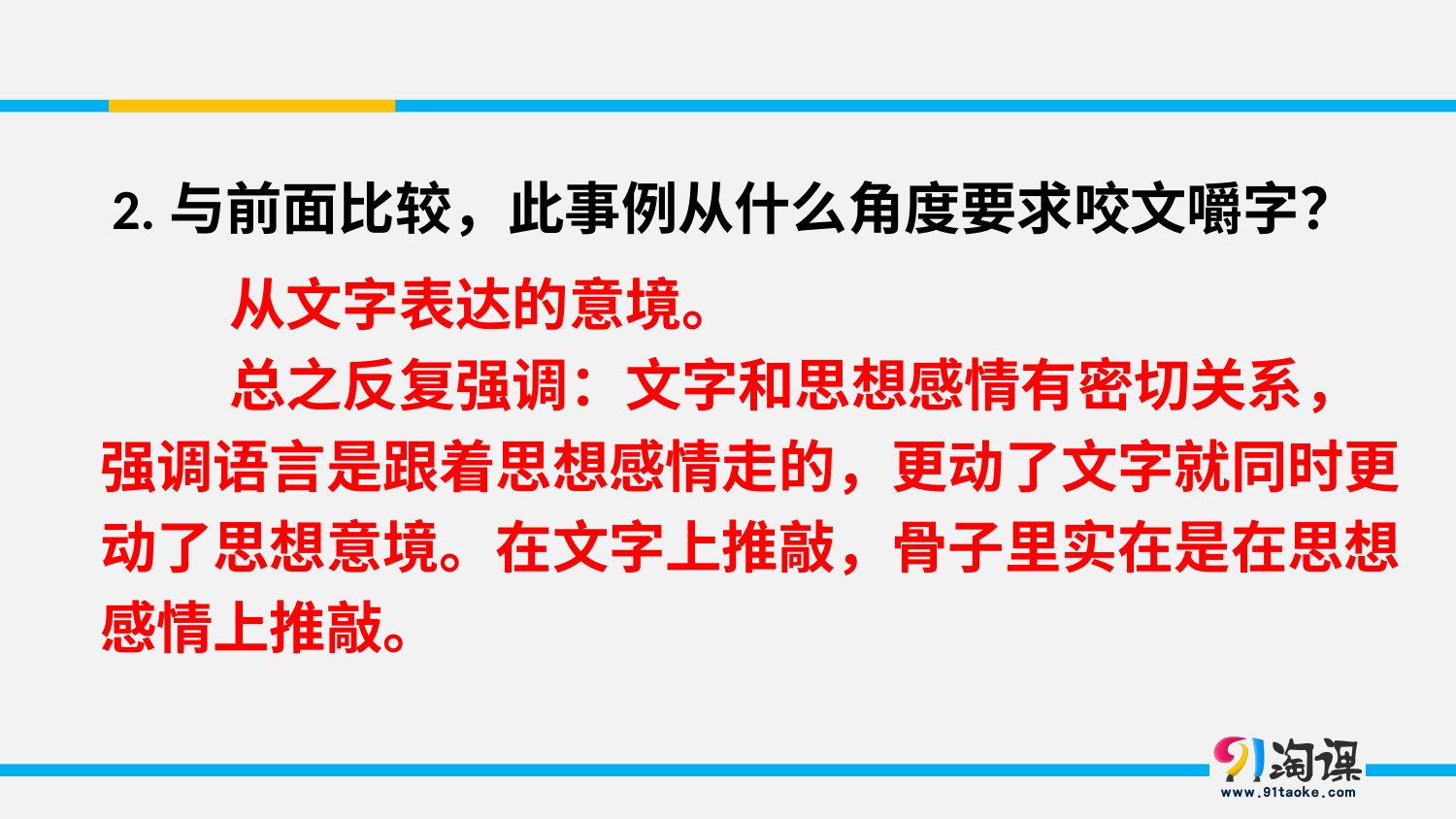

2.与前面比较，此事例从什么角度要求咬文嚼字？
         从文字表达的意境。
         总之反复强调：文字和思想感情有密切关系，强调语言是跟着思想感情走的，更动了文字就同时更动了思想意境。在文字上推敲，骨子里实在是在思想感情上推敲。